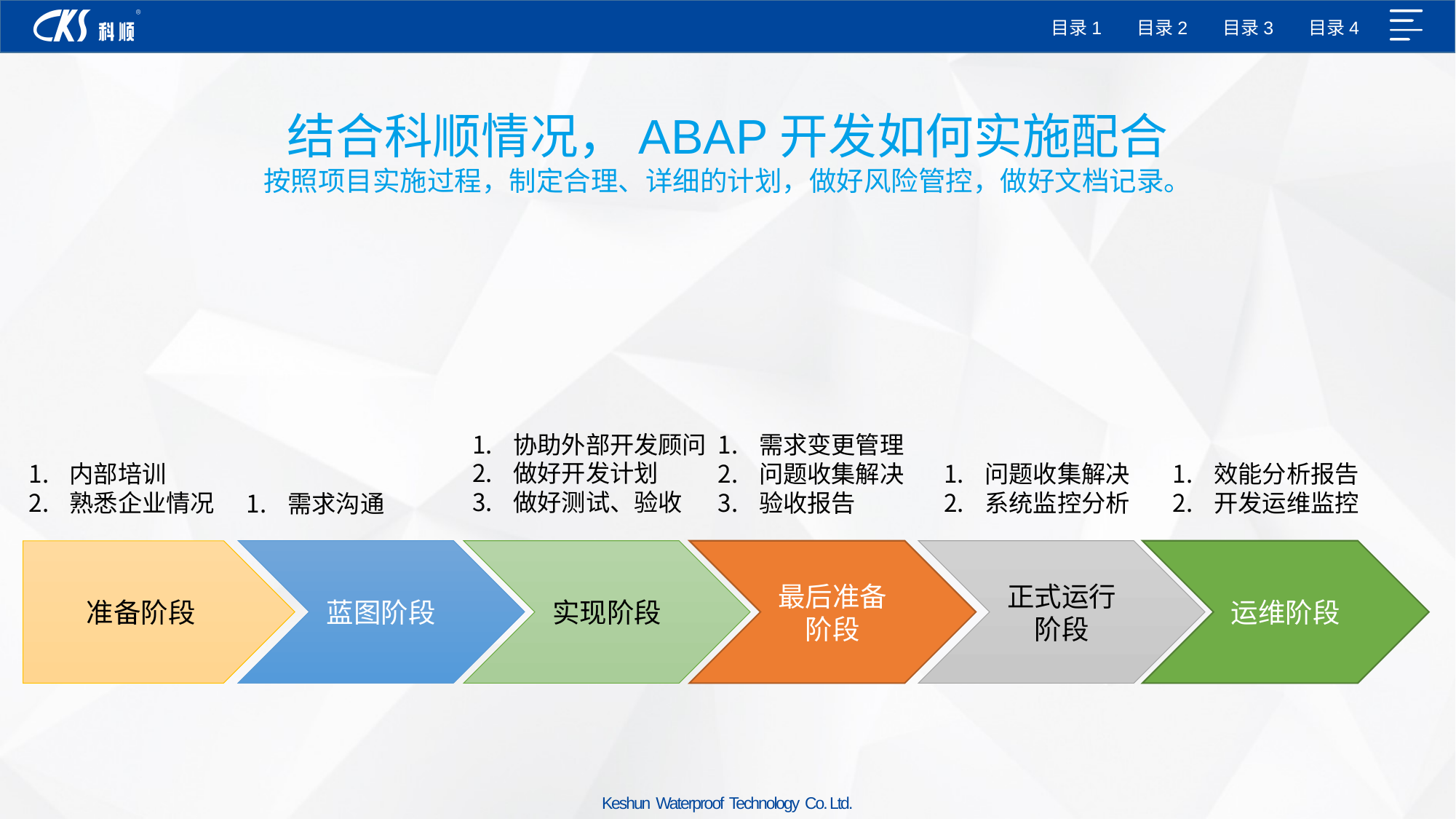

结合科顺情况，ABAP开发如何实施配合
按照项目实施过程，制定合理、详细的计划，做好风险管控，做好文档记录。

协助外部开发顾问
做好开发计划
做好测试、验收
需求变更管理
问题收集解决
验收报告
内部培训
熟悉企业情况
问题收集解决
系统监控分析
效能分析报告
开发运维监控
需求沟通
蓝图阶段
准备阶段
实现阶段
最后准备阶段
正式运行阶段
运维阶段